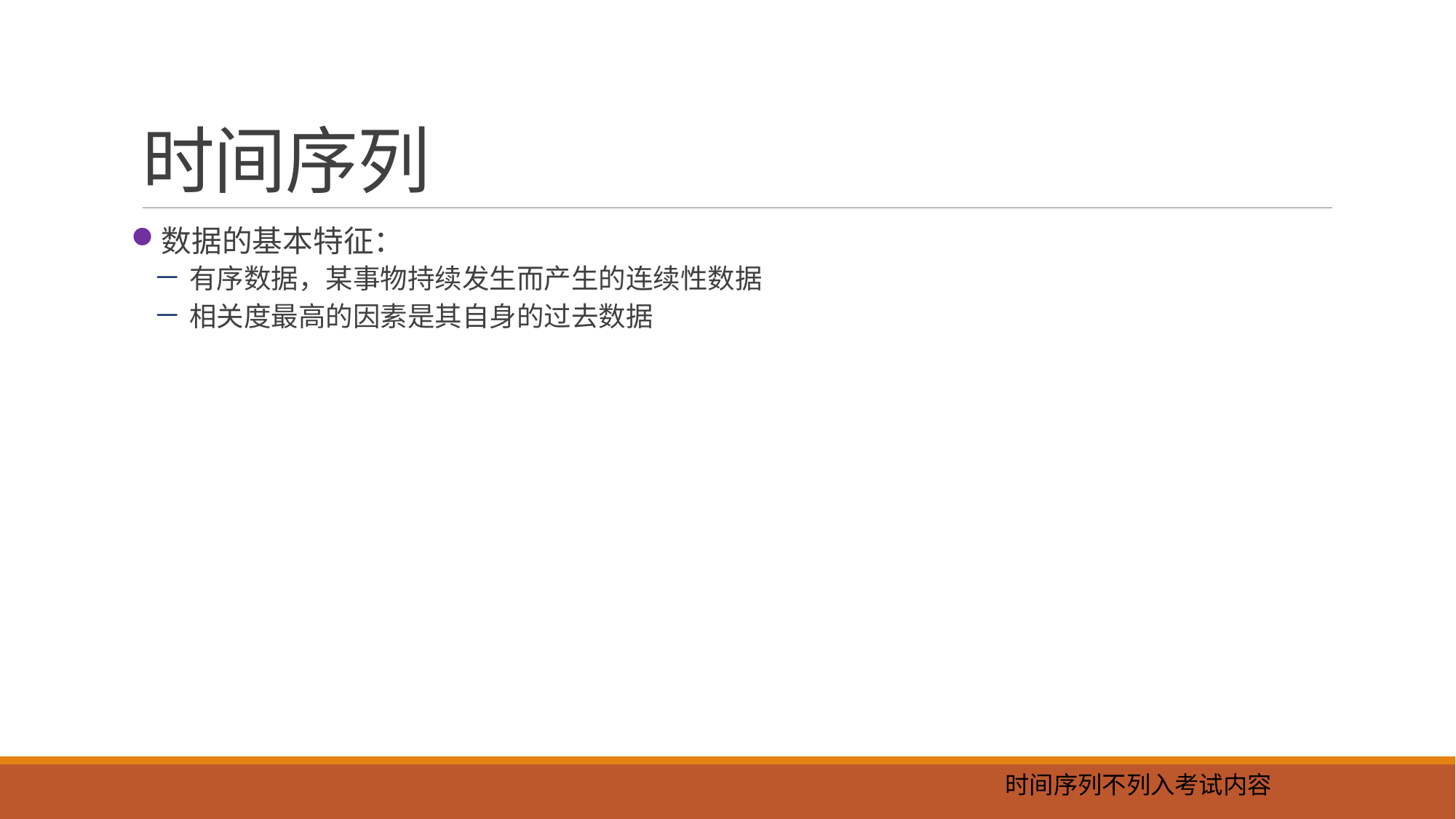

# 时间序列
数据的基本特征：
有序数据，某事物持续发生而产生的连续性数据
相关度最高的因素是其自身的过去数据

时间序列不列入考试内容